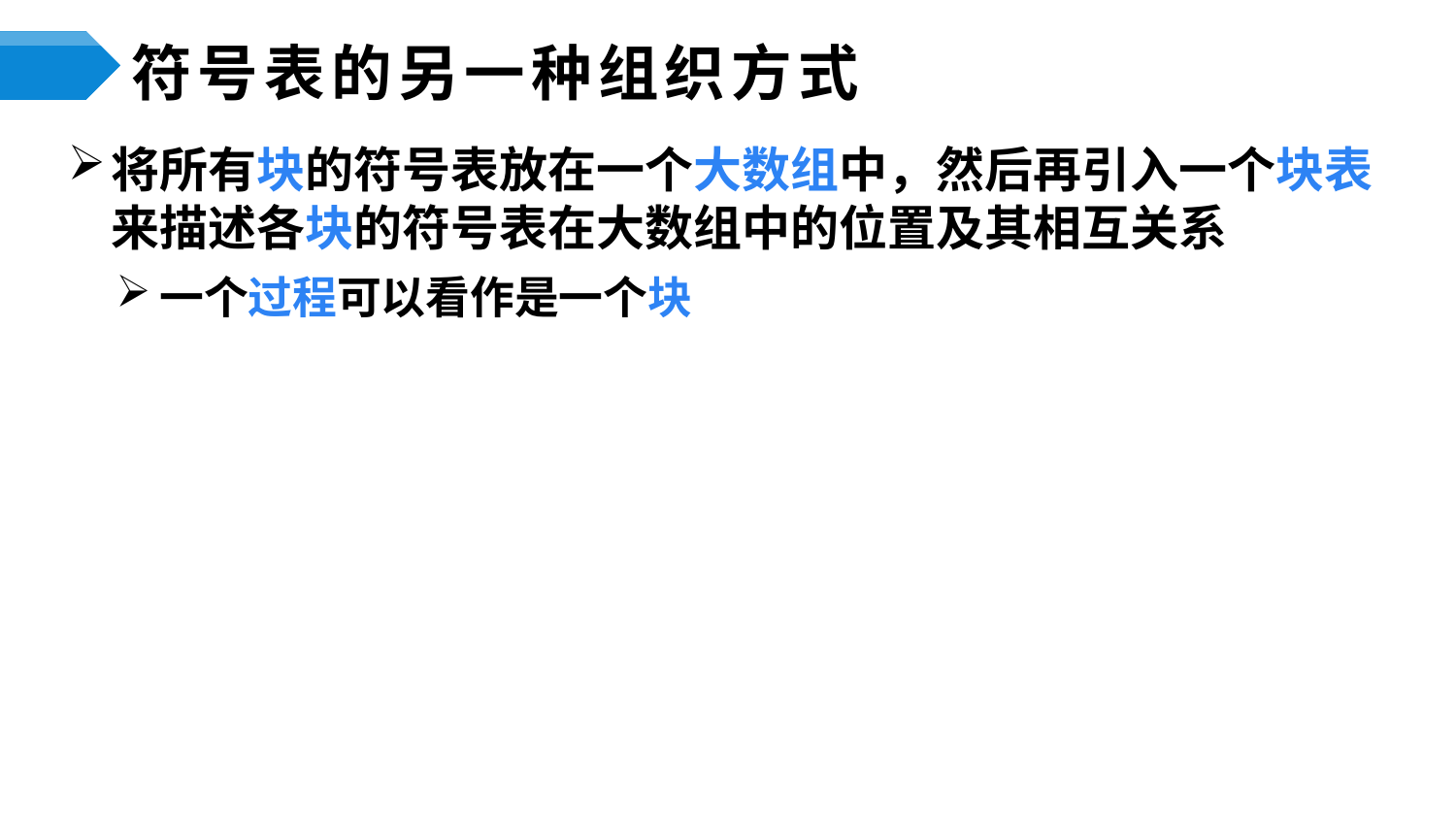

# 符号表的另一种组织方式
将所有块的符号表放在一个大数组中，然后再引入一个块表来描述各块的符号表在大数组中的位置及其相互关系
一个过程可以看作是一个块